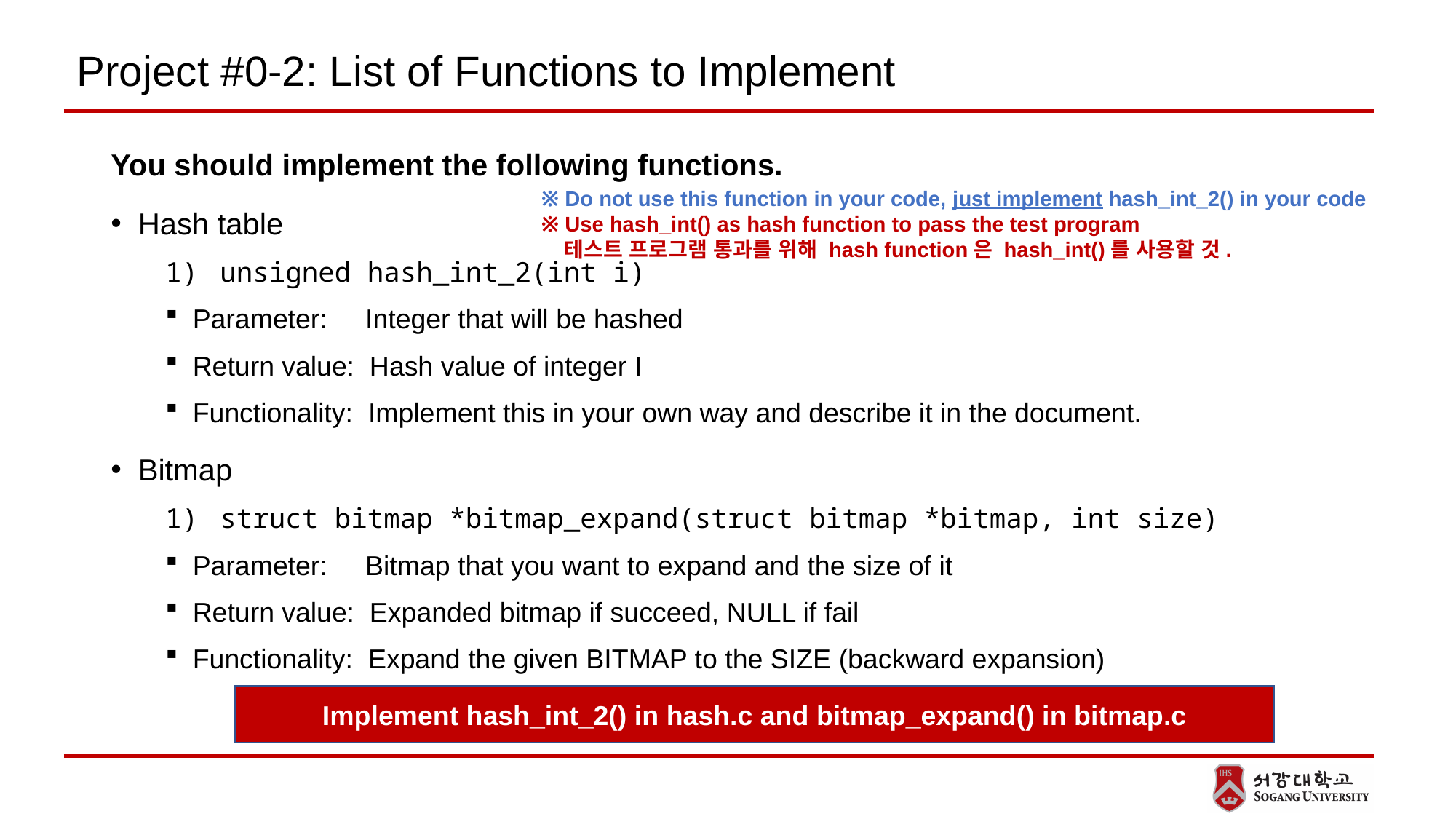

# Project #0-2: List of Functions to Implement
You should implement the following functions.
Hash table
unsigned hash_int_2(int i)
Parameter:     Integer that will be hashed
Return value:  Hash value of integer I
Functionality:  Implement this in your own way and describe it in the document.
Bitmap
struct bitmap *bitmap_expand(struct bitmap *bitmap, int size)
Parameter:     Bitmap that you want to expand and the size of it
Return value:  Expanded bitmap if succeed, NULL if fail
Functionality:  Expand the given BITMAP to the SIZE (backward expansion)

※ Do not use this function in your code, just implement hash_int_2() in your code
※ Use hash_int() as hash function to pass the test program
   테스트 프로그램 통과를 위해 hash function은 hash_int()를 사용할 것.
Implement hash_int_2() in hash.c and bitmap_expand() in bitmap.c